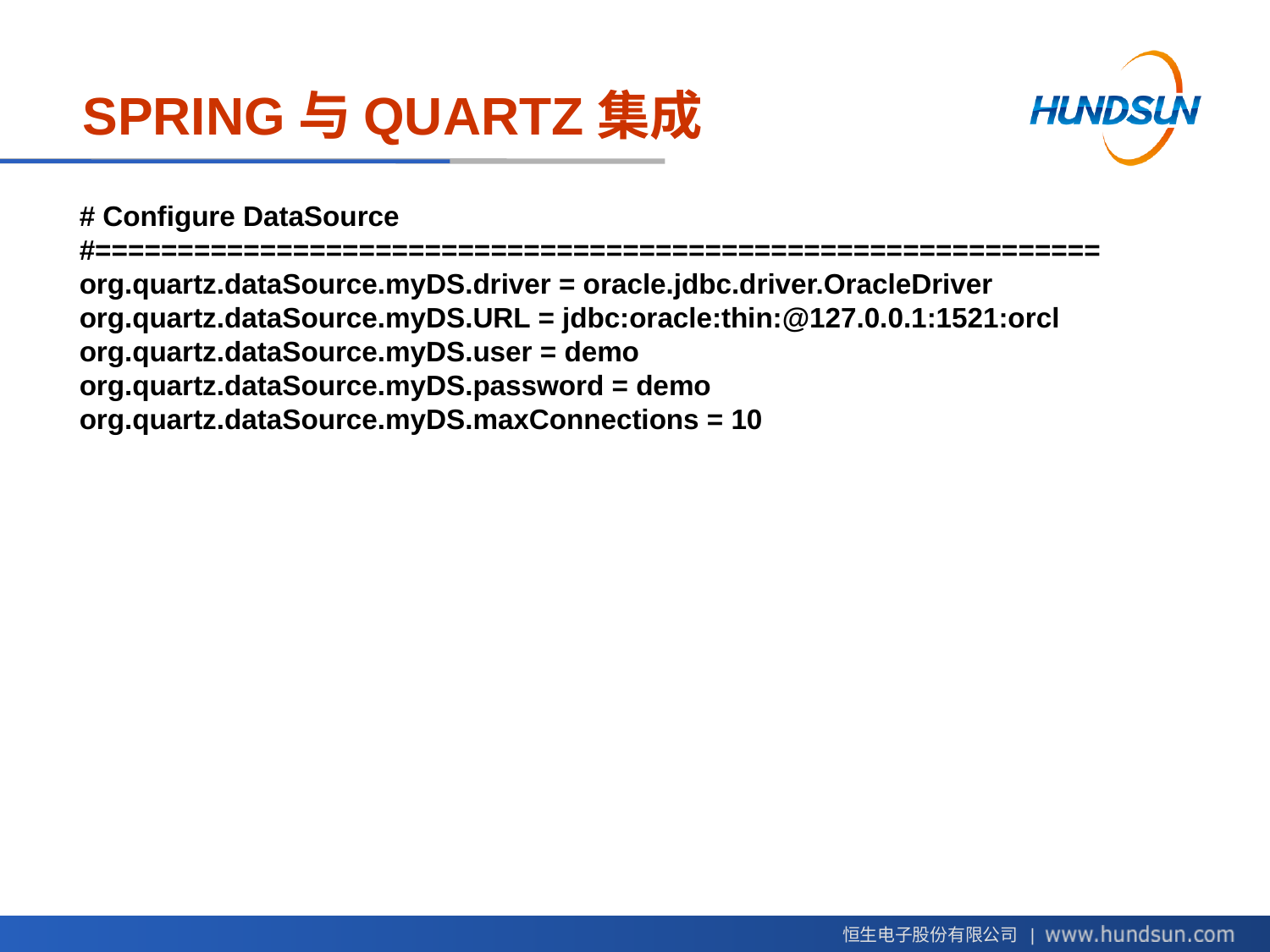

# SPRING与QUARTZ集成
# Configure DataSource
#=============================================================
org.quartz.dataSource.myDS.driver = oracle.jdbc.driver.OracleDriver
org.quartz.dataSource.myDS.URL = jdbc:oracle:thin:@127.0.0.1:1521:orcl
org.quartz.dataSource.myDS.user = demo
org.quartz.dataSource.myDS.password = demo
org.quartz.dataSource.myDS.maxConnections = 10